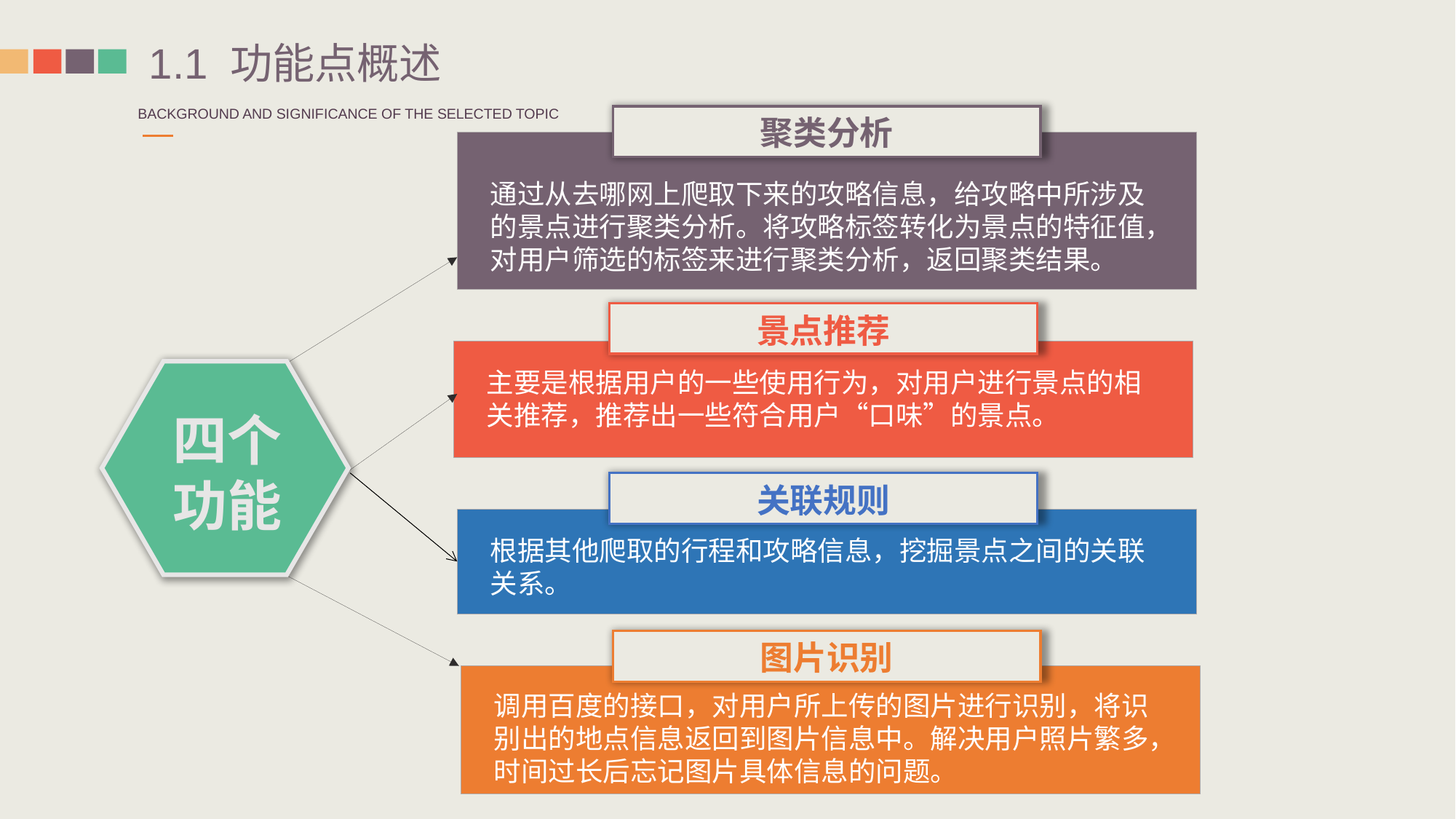

1.1 功能点概述
BACKGROUND AND SIGNIFICANCE OF THE SELECTED TOPIC

聚类分析

通过从去哪网上爬取下来的攻略信息，给攻略中所涉及的景点进行聚类分析。将攻略标签转化为景点的特征值，
对用户筛选的标签来进行聚类分析，返回聚类结果。

景点推荐

主要是根据用户的一些使用行为，对用户进行景点的相关推荐，推荐出一些符合用户“口味”的景点。

四个功能

关联规则

根据其他爬取的行程和攻略信息，挖掘景点之间的关联关系。

图片识别

调用百度的接口，对用户所上传的图片进行识别，将识别出的地点信息返回到图片信息中。解决用户照片繁多，时间过长后忘记图片具体信息的问题。